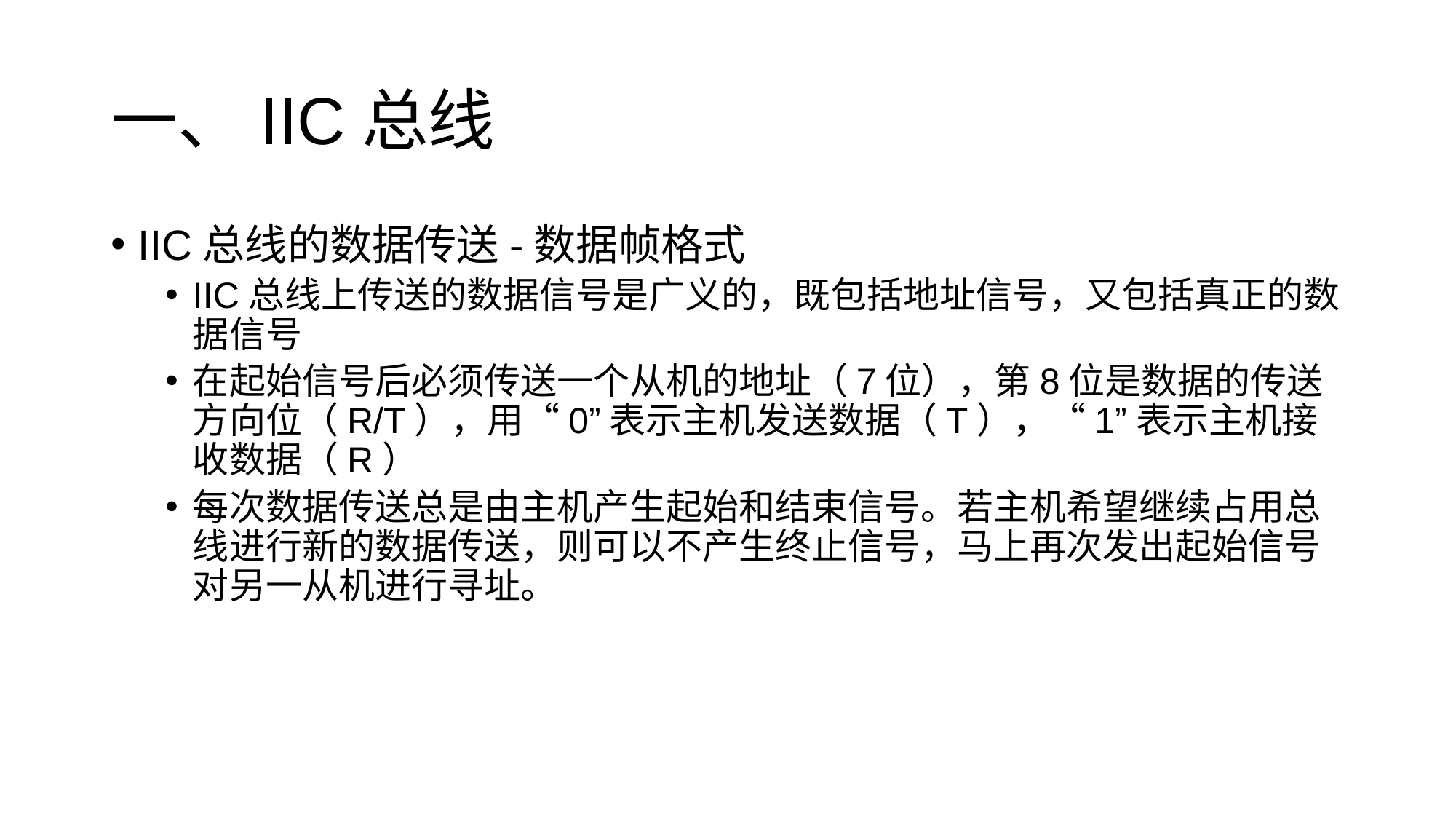

# 一、IIC总线
IIC总线的数据传送-数据帧格式
IIC总线上传送的数据信号是广义的，既包括地址信号，又包括真正的数据信号
在起始信号后必须传送一个从机的地址（7位），第8位是数据的传送方向位（R/T），用“0”表示主机发送数据（T），“1”表示主机接收数据（R）
每次数据传送总是由主机产生起始和结束信号。若主机希望继续占用总线进行新的数据传送，则可以不产生终止信号，马上再次发出起始信号对另一从机进行寻址。